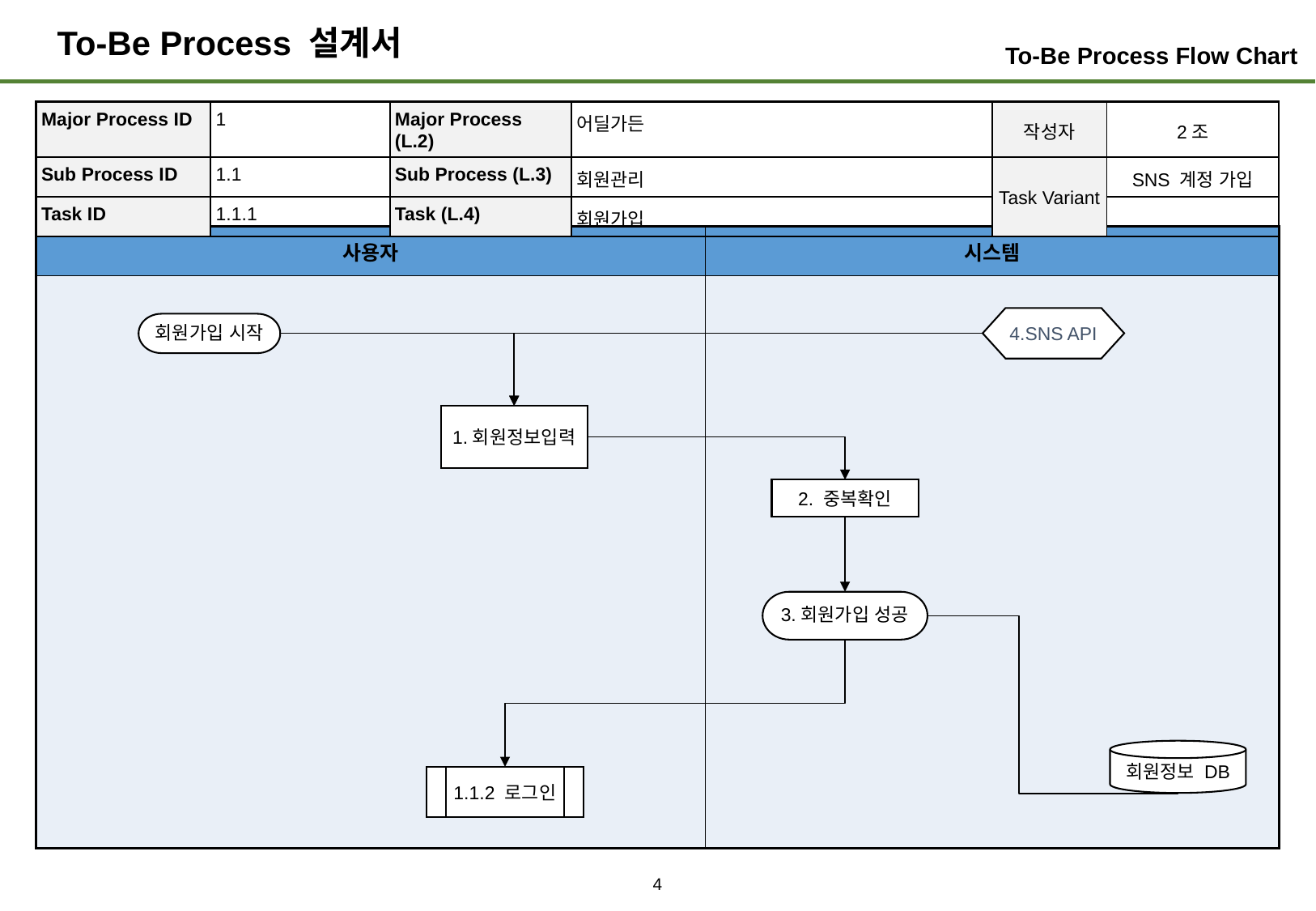

To-Be Process Flow Chart
| Major Process ID | 1 | Major Process (L.2) | 어딜가든 | 작성자 | 2조 |
| --- | --- | --- | --- | --- | --- |
| Sub Process ID | 1.1 | Sub Process (L.3) | 회원관리 | Task Variant | SNS 계정 가입 |
| Task ID | 1.1.1 | Task (L.4) | 회원가입 |  |  |
| 사용자 | 시스템 |
| --- | --- |
|  |  |
4.SNS API
회원가입 시작
1.회원정보입력
2. 중복확인
3.회원가입 성공
회원정보 DB
1.1.2 로그인